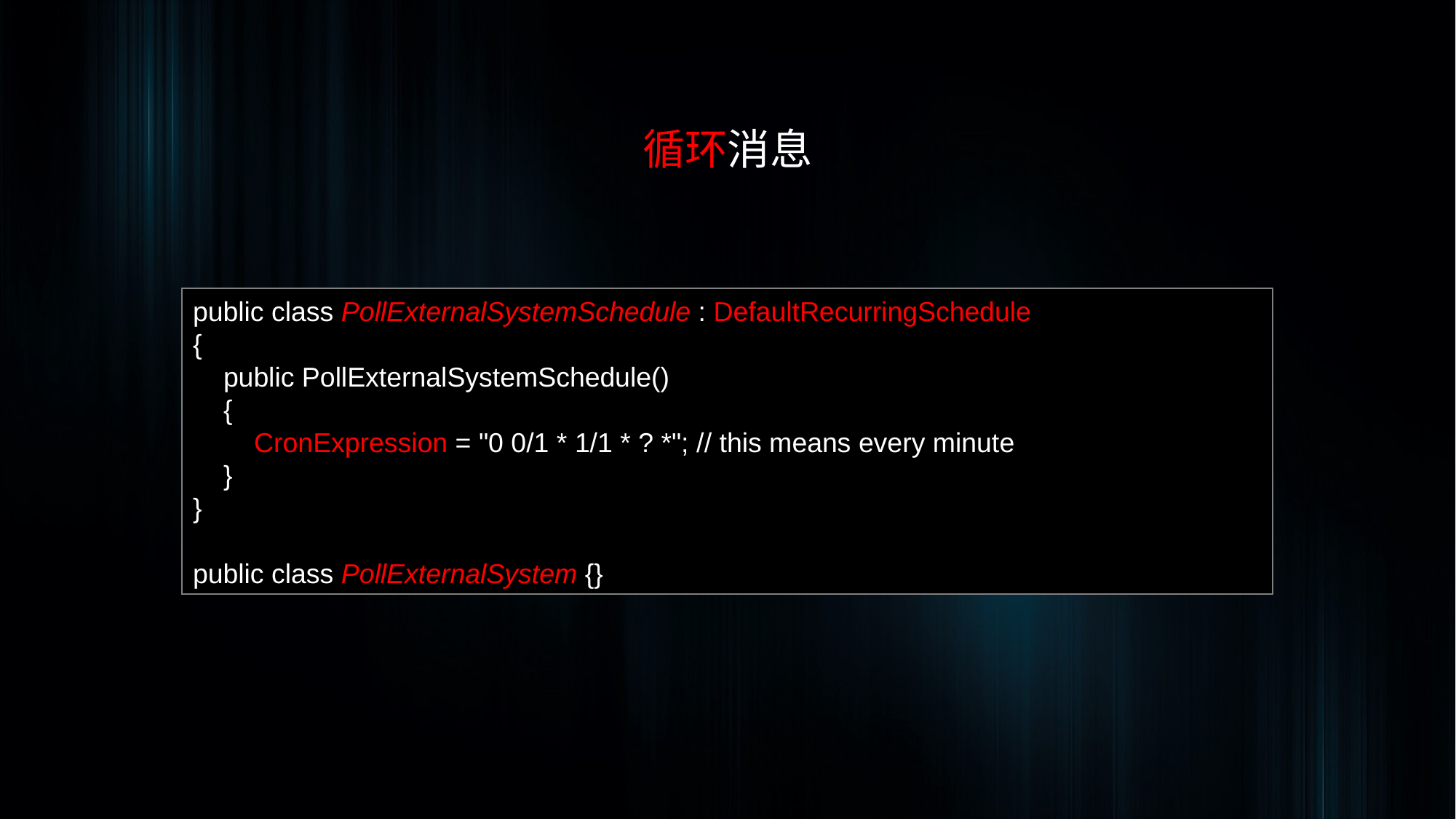

循环消息
public class PollExternalSystemSchedule : DefaultRecurringSchedule
{
    public PollExternalSystemSchedule()
    {
        CronExpression = "0 0/1 * 1/1 * ? *"; // this means every minute
    }
}

public class PollExternalSystem {}